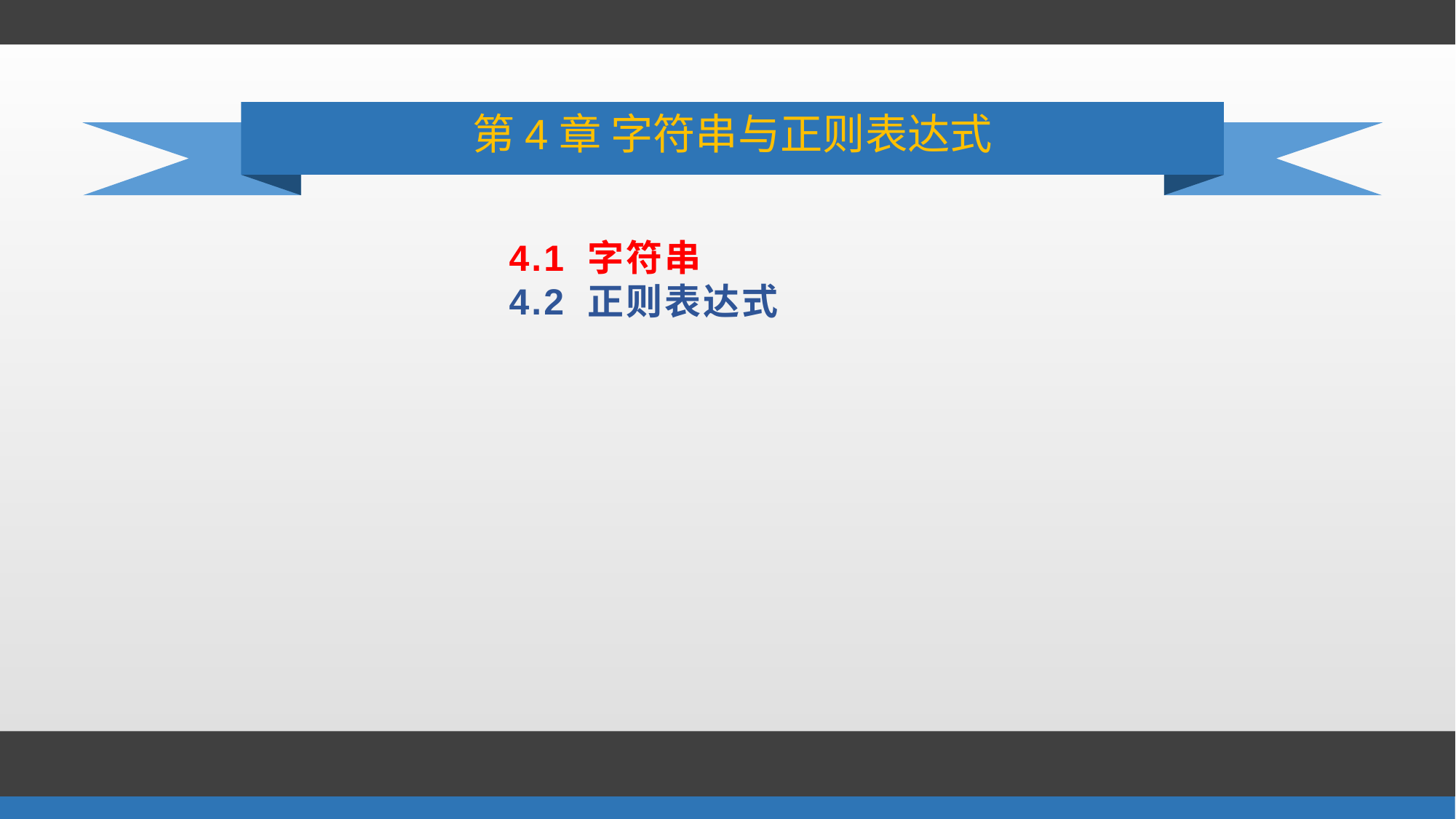

# 第4章 字符串与正则表达式
4.1 字符串
4.2 正则表达式